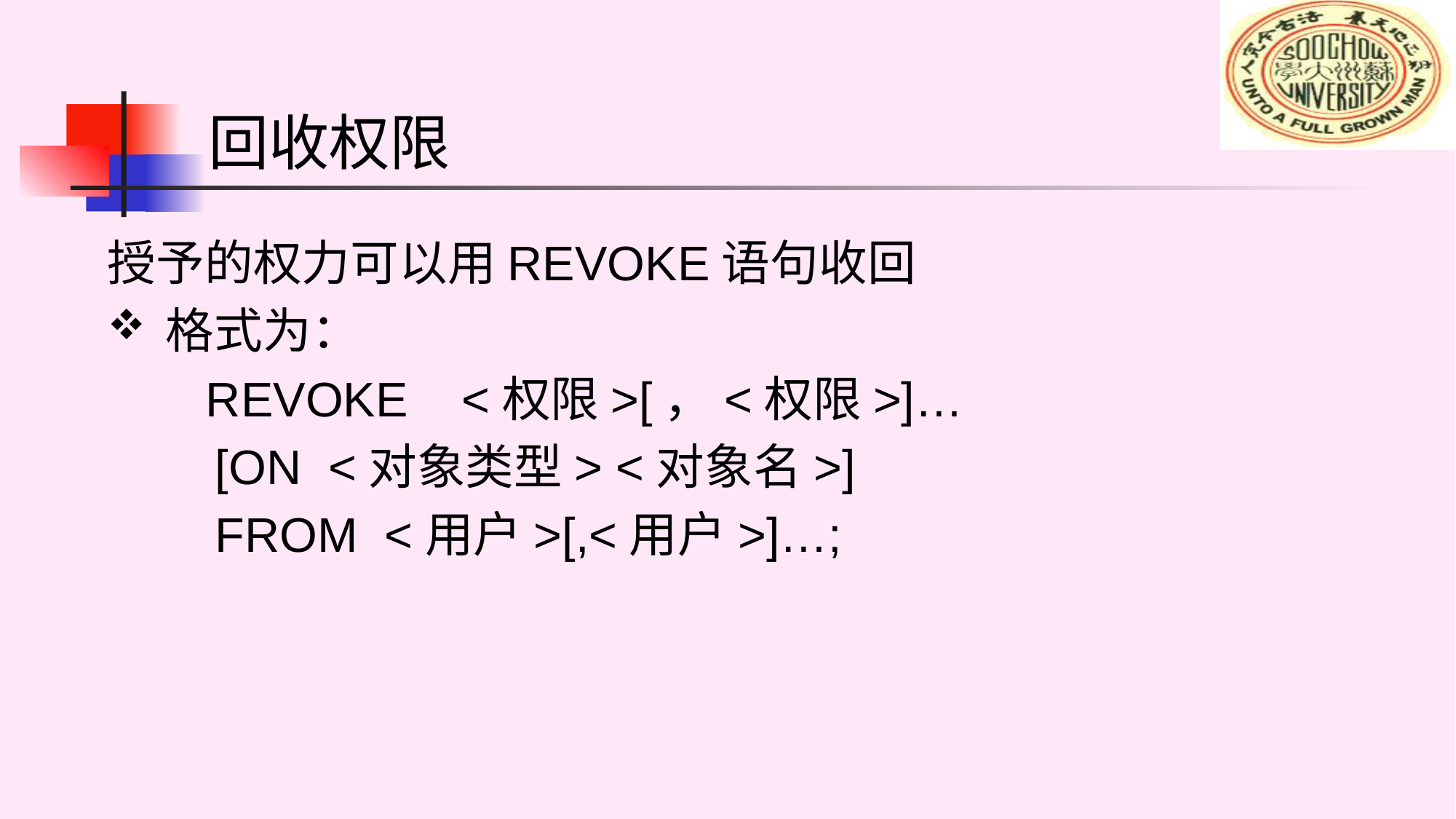

回收权限

授予的权力可以用REVOKE语句收回
 格式为：
         REVOKE    <权限>[，<权限>]…
        [ON  <对象类型> <对象名>]
        FROM  <用户>[,<用户>]…;